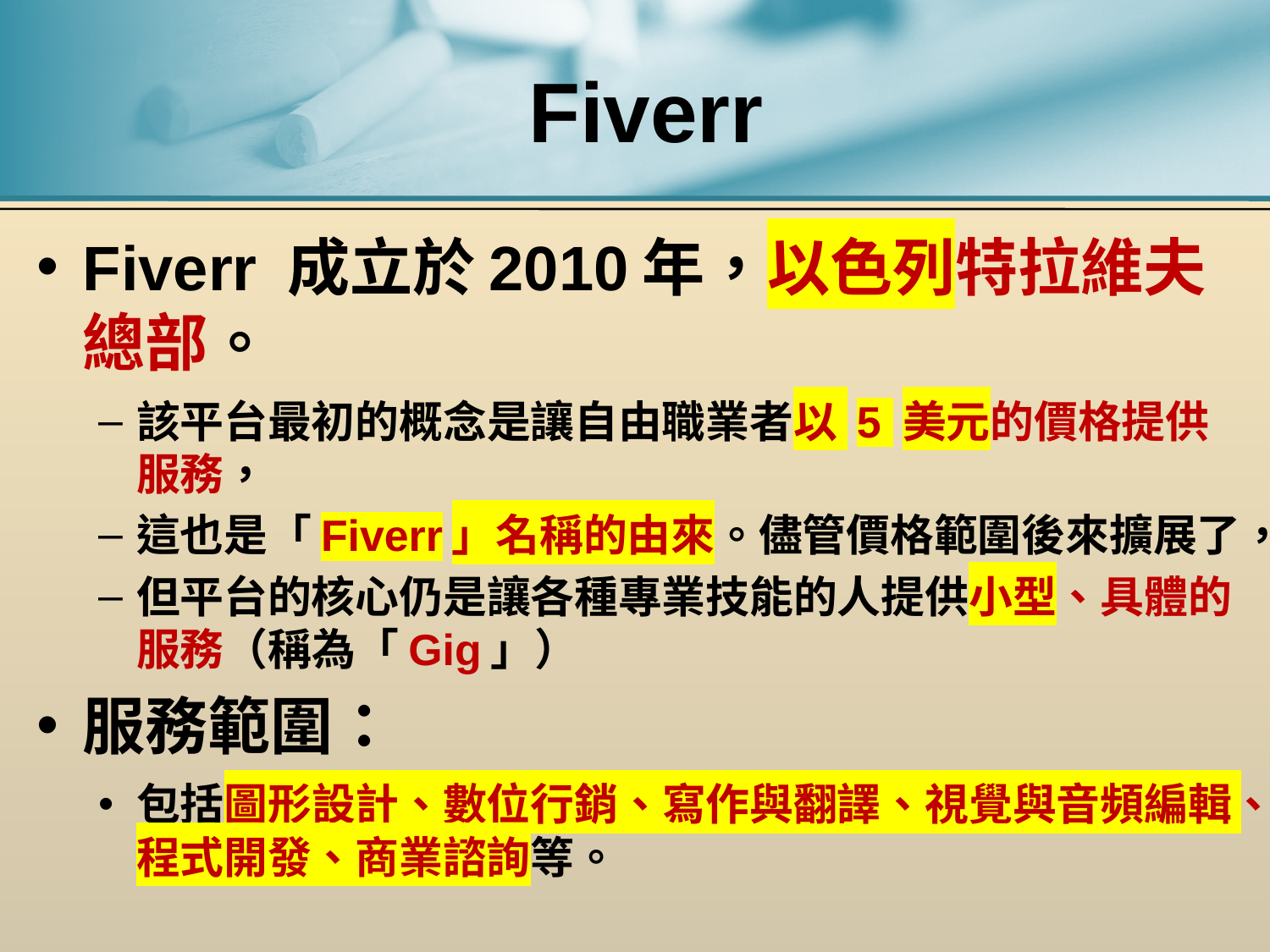

# Fiverr
Fiverr 成立於2010年，以色列特拉維夫總部。
該平台最初的概念是讓自由職業者以 5 美元的價格提供服務，
這也是「Fiverr」名稱的由來。儘管價格範圍後來擴展了，
但平台的核心仍是讓各種專業技能的人提供小型、具體的服務（稱為「Gig」）
服務範圍：
包括圖形設計、數位行銷、寫作與翻譯、視覺與音頻編輯、程式開發、商業諮詢等。